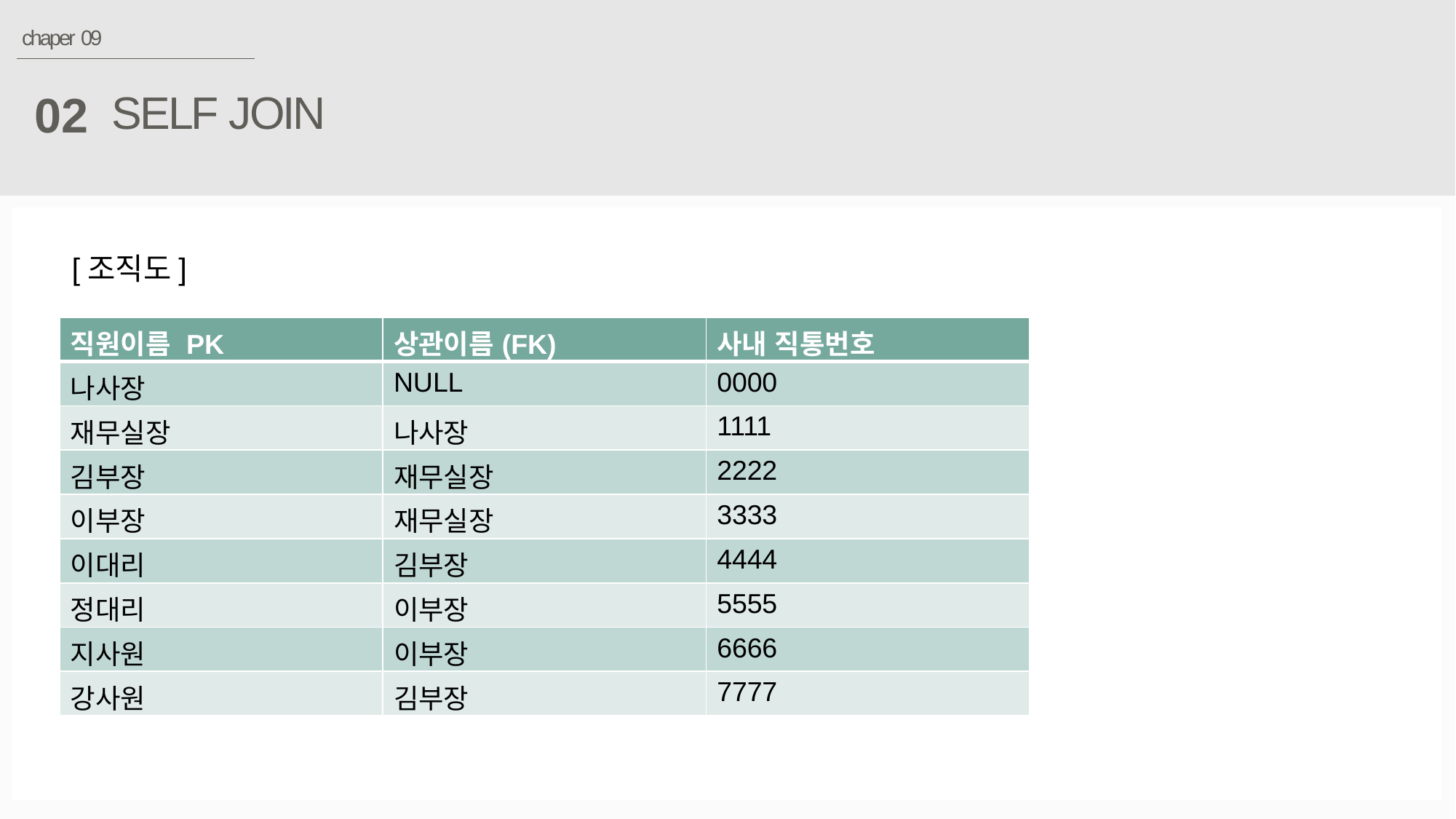

chaper  09
SELF JOIN
02

[조직도]
| 직원이름 PK | 상관이름(FK) | 사내 직통번호 |
| --- | --- | --- |
| 나사장 | NULL | 0000 |
| 재무실장 | 나사장 | 1111 |
| 김부장 | 재무실장 | 2222 |
| 이부장 | 재무실장 | 3333 |
| 이대리 | 김부장 | 4444 |
| 정대리 | 이부장 | 5555 |
| 지사원 | 이부장 | 6666 |
| 강사원 | 김부장 | 7777 |